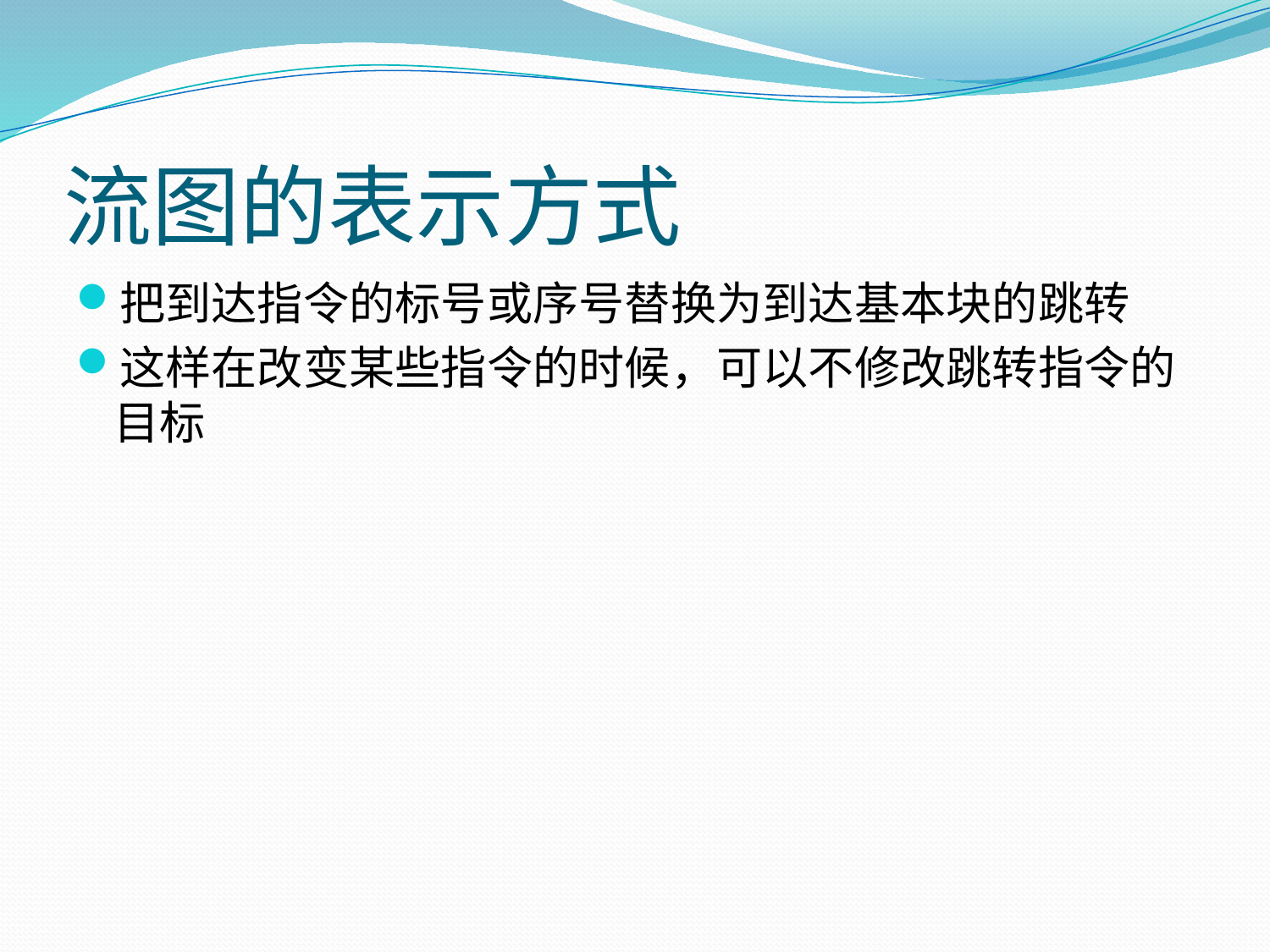

# 流图的表示方式
把到达指令的标号或序号替换为到达基本块的跳转
这样在改变某些指令的时候，可以不修改跳转指令的目标